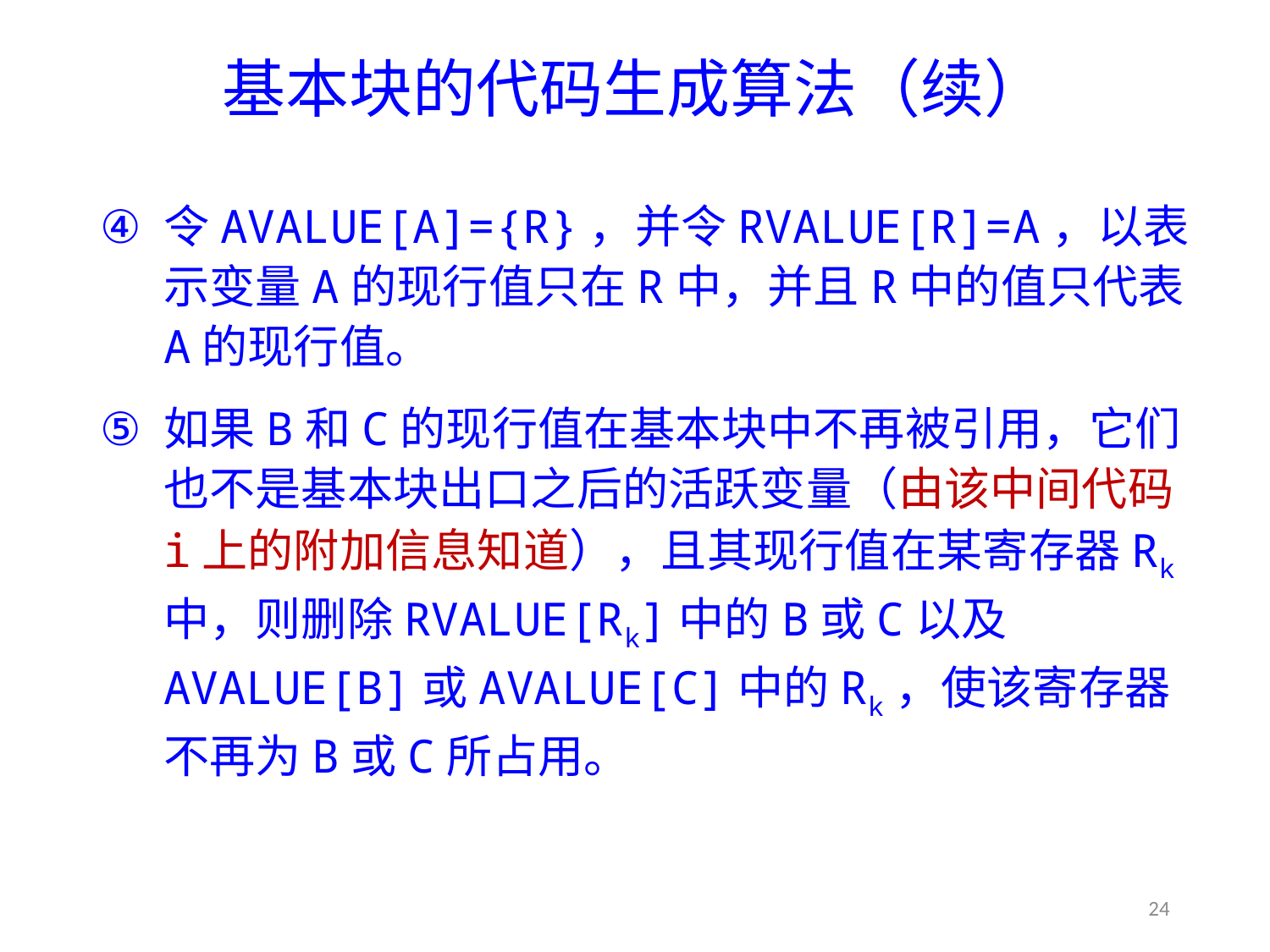

# 基本块的代码生成算法（续）
令AVALUE[A]={R}，并令RVALUE[R]=A，以表示变量A的现行值只在R中，并且R中的值只代表A的现行值。
如果B和C的现行值在基本块中不再被引用，它们也不是基本块出口之后的活跃变量（由该中间代码i上的附加信息知道），且其现行值在某寄存器Rk中，则删除RVALUE[Rk]中的B或C以及AVALUE[B]或AVALUE[C]中的Rk，使该寄存器不再为B或C所占用。
24